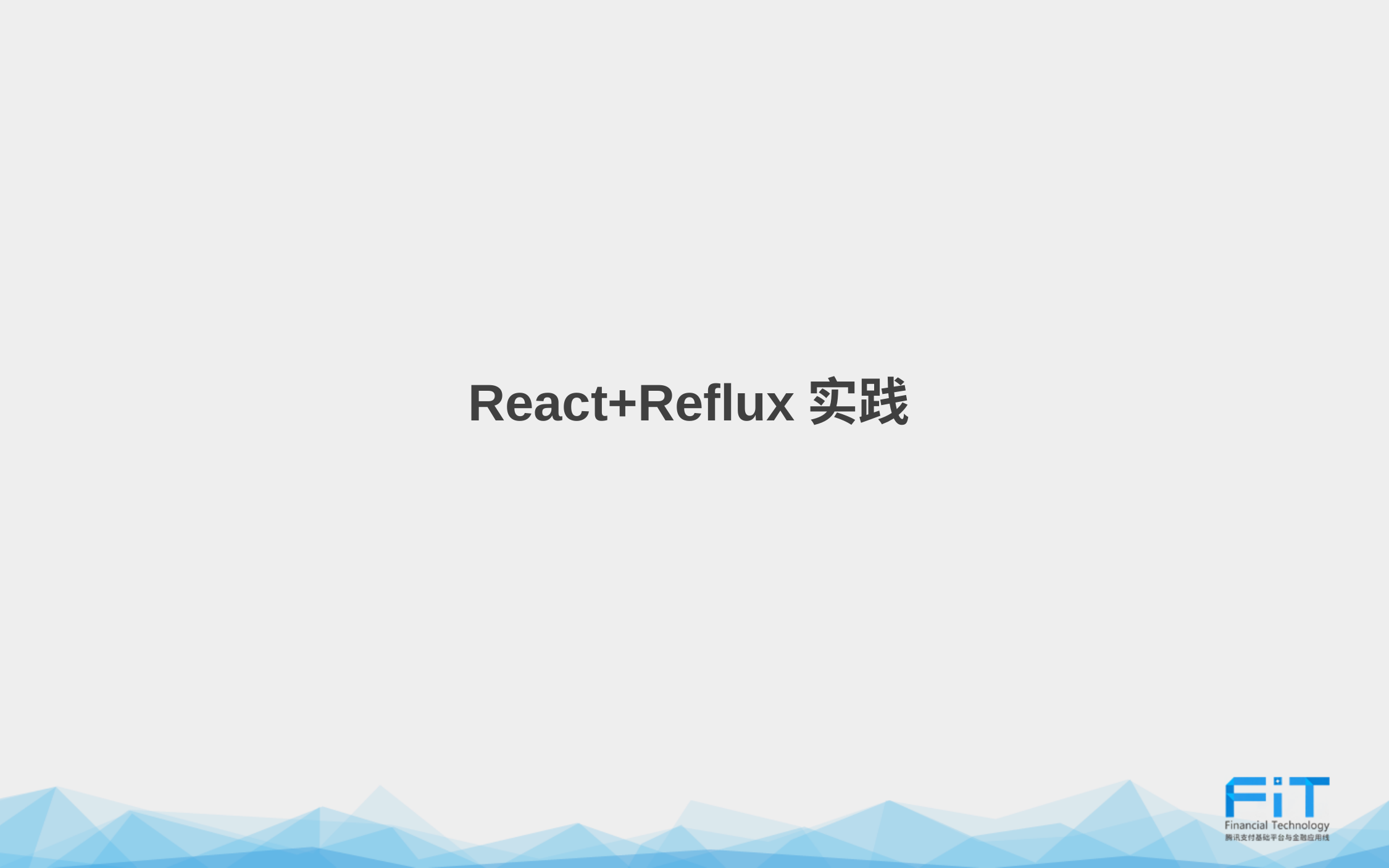

方案能力
接入成本
学习成本
# React+Reflux实践
Stores
Actions
View
适合自己的才是最好的~